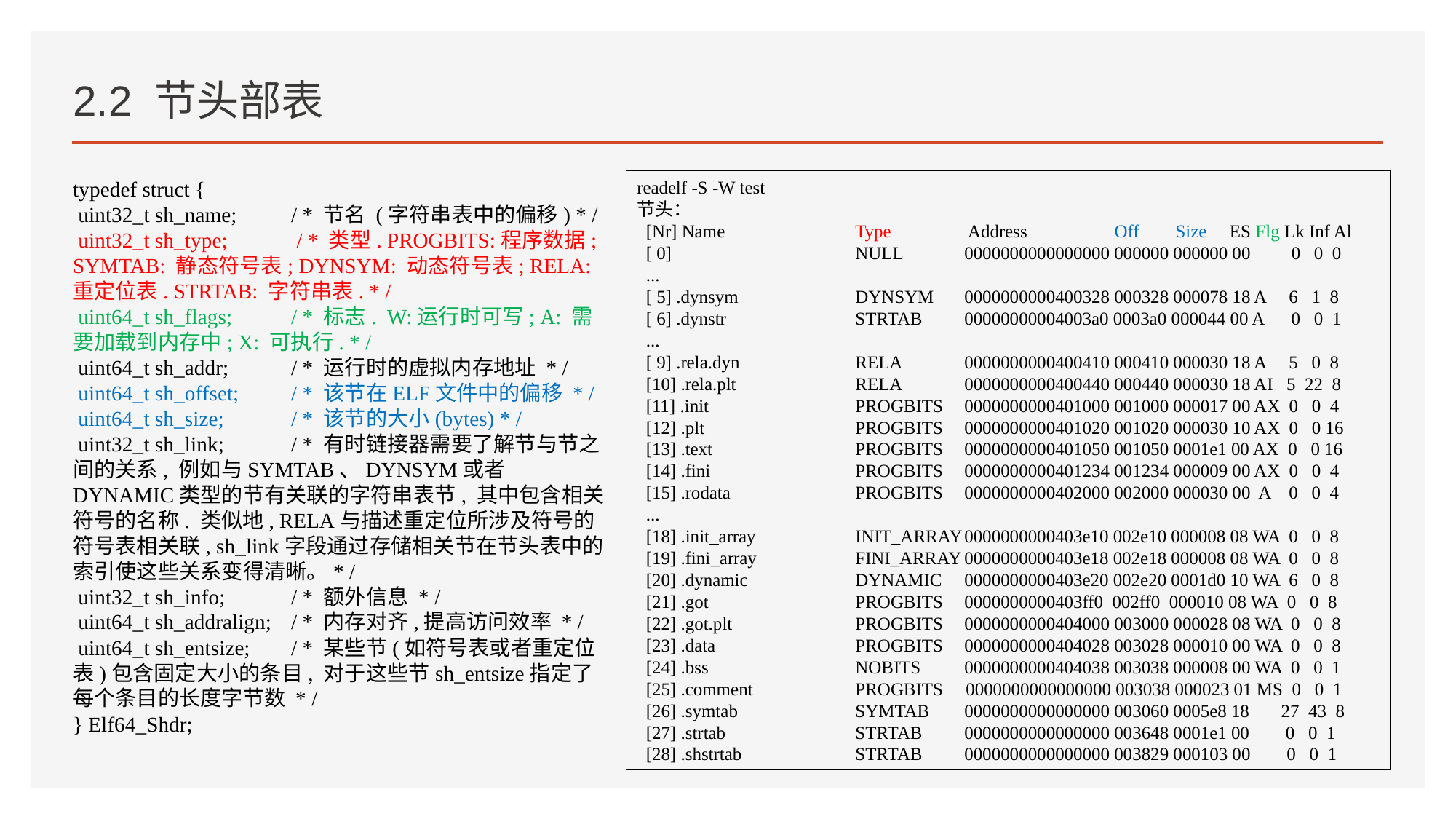

# 2.2 节头部表

typedef struct {
 uint32_t sh_name; 	/ * 节名 (字符串表中的偏移) * /
 uint32_t sh_type;  	 / * 类型. PROGBITS:程序数据; SYMTAB: 静态符号表; DYNSYM: 动态符号表; RELA: 重定位表. STRTAB: 字符串表. * /
 uint64_t sh_flags; 	/ * 标志.  W:运行时可写; A: 需要加载到内存中; X: 可执行. * /
 uint64_t sh_addr; 	/ * 运行时的虚拟内存地址 * /
 uint64_t sh_offset; 	/ * 该节在ELF文件中的偏移 * /
 uint64_t sh_size; 	/ * 该节的大小(bytes) * /
 uint32_t sh_link; 	/ * 有时链接器需要了解节与节之间的关系, 例如与SYMTAB、DYNSYM或者DYNAMIC类型的节有关联的字符串表节, 其中包含相关符号的名称. 类似地, RELA与描述重定位所涉及符号的符号表相关联, sh_link字段通过存储相关节在节头表中的索引使这些关系变得清晰。* /
 uint32_t sh_info; 	/ * 额外信息 * /
 uint64_t sh_addralign; 	/ * 内存对齐,提高访问效率 * /
 uint64_t sh_entsize; 	/ * 某些节(如符号表或者重定位表)包含固定大小的条目, 对于这些节sh_entsize指定了每个条目的长度字节数 * /
} Elf64_Shdr;
readelf -S -W test
节头：
  [Nr] Name              	Type           	 Address          	         Off        Size     ES Flg Lk Inf Al
  [ 0]             		NULL	0000000000000000 000000 000000 00         0   0  0
  ...
  [ 5] .dynsym		DYNSYM	0000000000400328 000328 000078 18 A     6   1  8
  [ 6] .dynstr		STRTAB	00000000004003a0 0003a0 000044 00 A      0   0  1
  ...
  [ 9] .rela.dyn		RELA	0000000000400410 000410 000030 18 A     5   0  8
  [10] .rela.plt		RELA	0000000000400440 000440 000030 18 AI   5  22  8
  [11] .init		PROGBITS 	0000000000401000 001000 000017 00 AX  0   0  4
  [12] .plt		PROGBITS 	0000000000401020 001020 000030 10 AX  0   0 16
  [13] .text		PROGBITS	0000000000401050 001050 0001e1 00 AX  0   0 16
  [14] .fini		PROGBITS	0000000000401234 001234 000009 00 AX  0   0  4
  [15] .rodata		PROGBITS	0000000000402000 002000 000030 00  A    0   0  4
  ...
  [18] .init_array 	INIT_ARRAY	0000000000403e10 002e10 000008 08 WA  0   0  8
  [19] .fini_array	FINI_ARRAY	0000000000403e18 002e18 000008 08 WA  0   0  8
  [20] .dynamic	DYNAMIC	0000000000403e20 002e20 0001d0 10 WA  6   0  8
  [21] .got		PROGBITS	0000000000403ff0  002ff0  000010 08 WA  0   0  8
  [22] .got.plt		PROGBITS	0000000000404000 003000 000028 08 WA  0   0  8
  [23] .data		PROGBITS 	0000000000404028 003028 000010 00 WA  0   0  8
  [24] .bss		NOBITS 	0000000000404038 003038 000008 00 WA  0   0  1
  [25] .comment          	PROGBITS     0000000000000000 003038 000023 01 MS  0   0  1
  [26] .symtab		SYMTAB	0000000000000000 003060 0005e8 18       27  43  8
  [27] .strtab		STRTAB	0000000000000000 003648 0001e1 00        0   0  1
  [28] .shstrtab		STRTAB  	0000000000000000 003829 000103 00        0   0  1